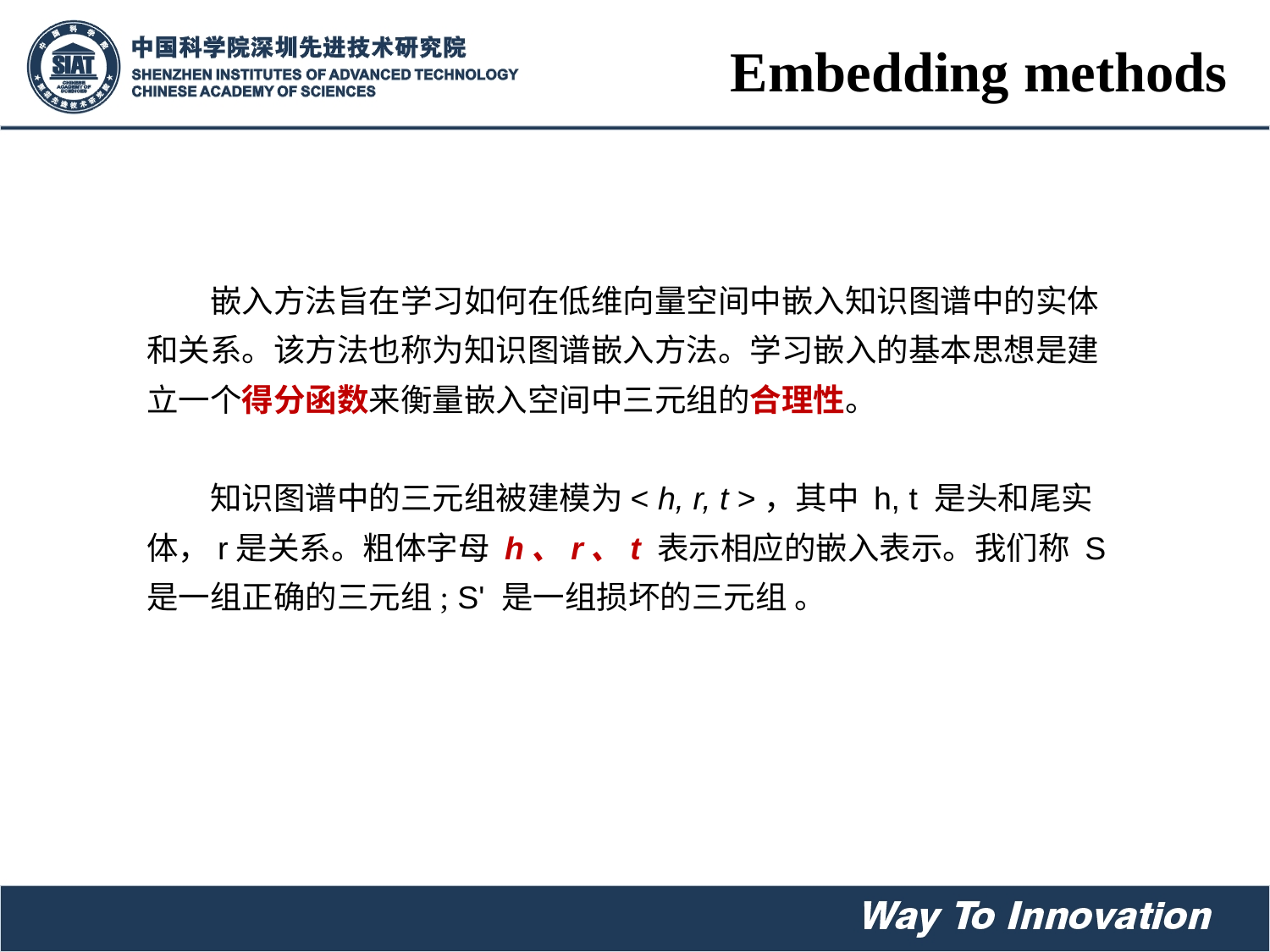

Embedding methods
嵌入方法旨在学习如何在低维向量空间中嵌入知识图谱中的实体和关系。该方法也称为知识图谱嵌入方法。学习嵌入的基本思想是建立一个得分函数来衡量嵌入空间中三元组的合理性。

知识图谱中的三元组被建模为< h, r, t >，其中 h, t 是头和尾实体，r是关系。粗体字母 h、r、t 表示相应的嵌入表示。我们称 S 是一组正确的三元组; S' 是一组损坏的三元组 。